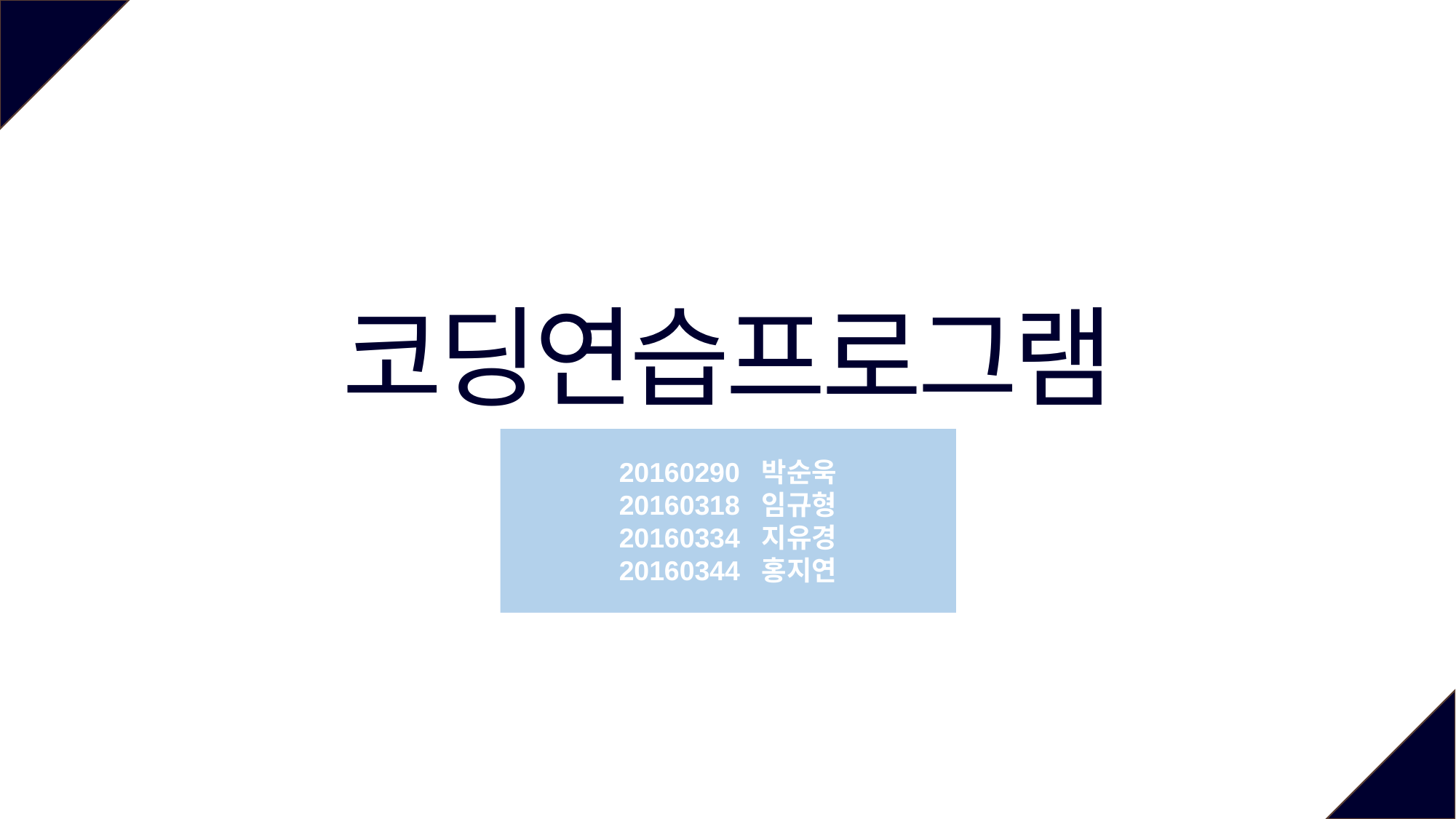

코딩연습프로그램
20160290  박순욱
20160318  임규형
20160334  지유경
20160344  홍지연